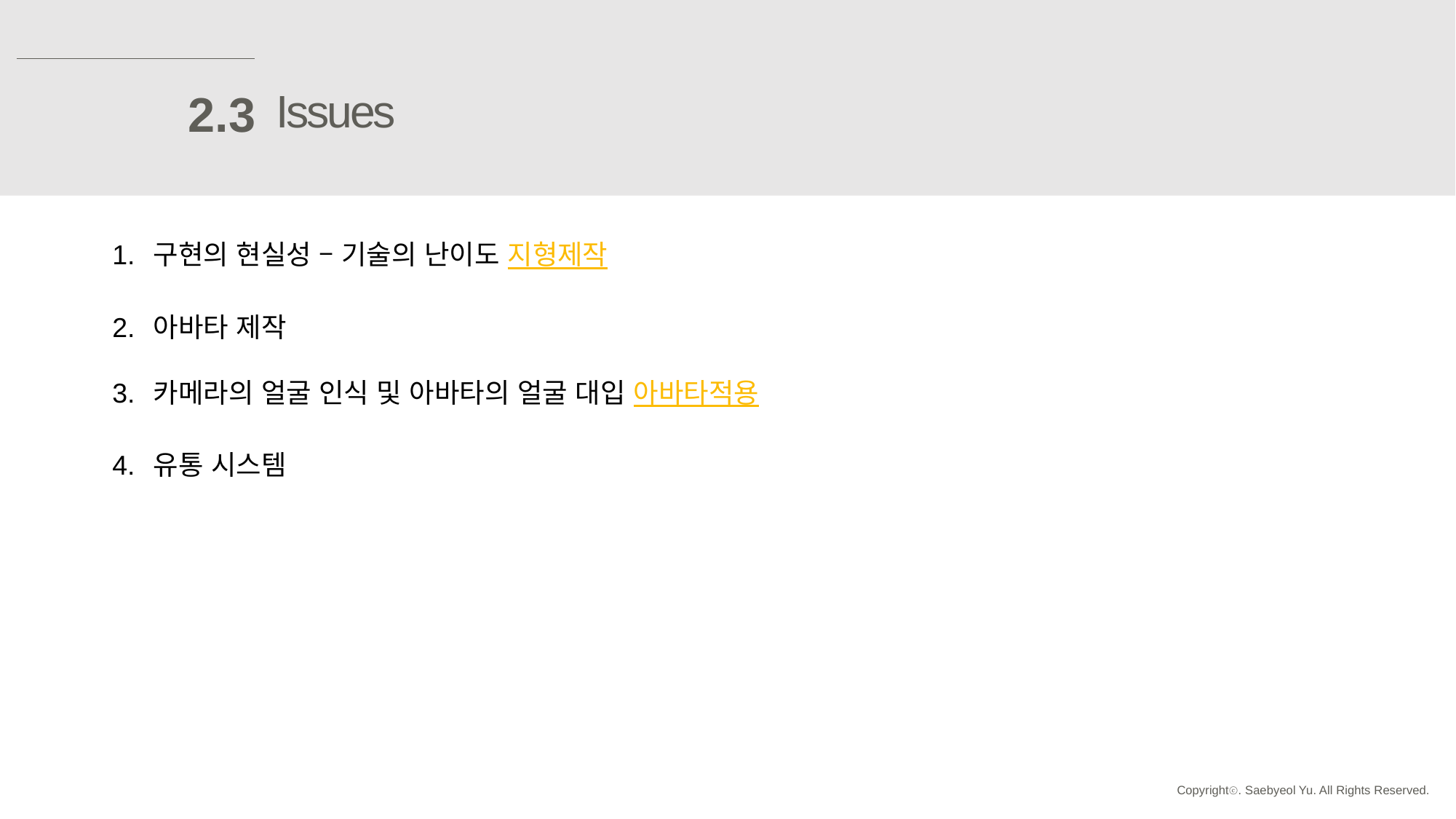

Issues
2.3
구현의 현실성 – 기술의 난이도 지형제작

아바타 제작

카메라의 얼굴 인식 및 아바타의 얼굴 대입 아바타적용

유통 시스템